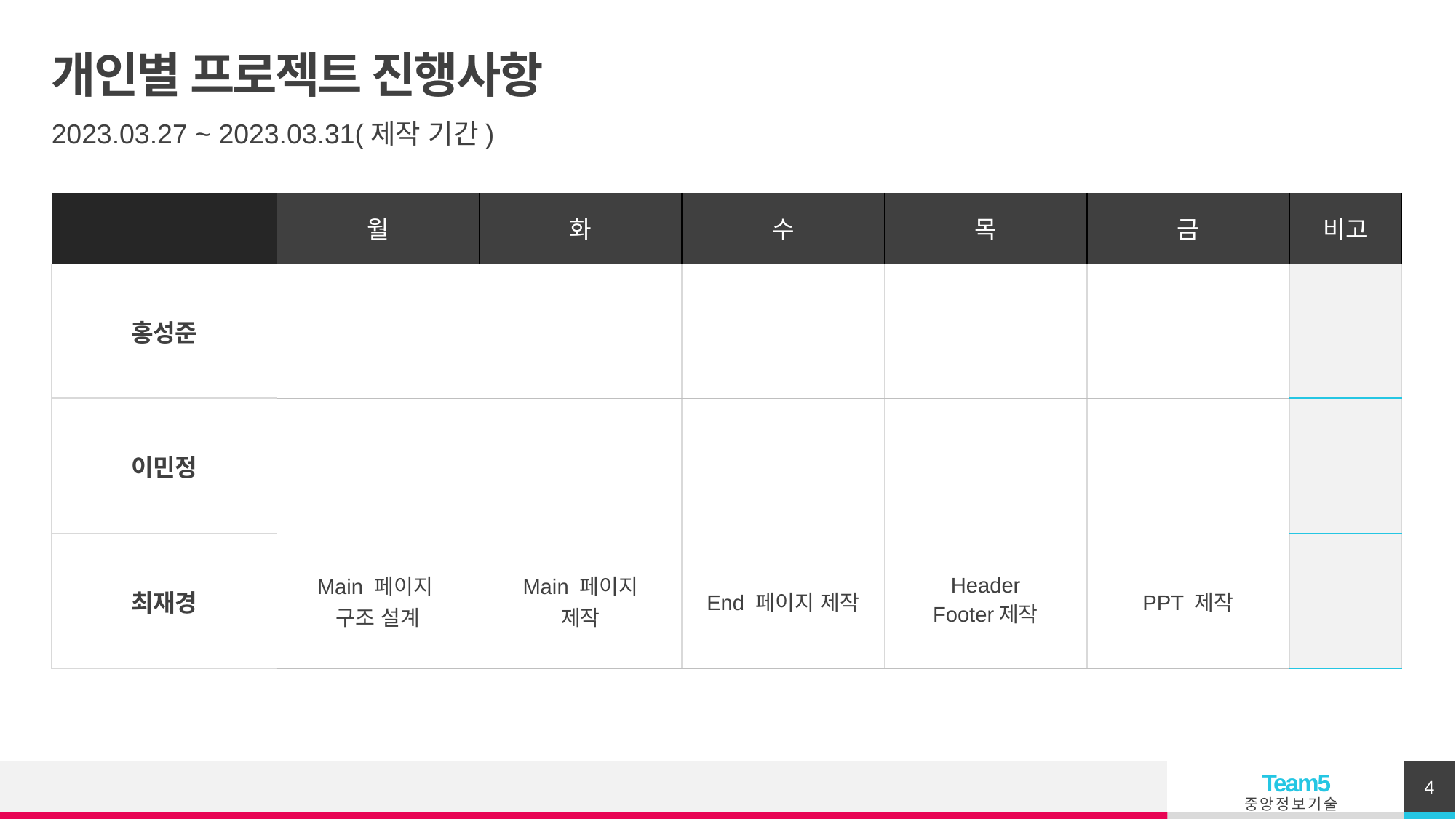

# 개인별 프로젝트 진행사항
2023.03.27 ~ 2023.03.31(제작 기간)
|  | 월 | 화 | 수 | 목 | 금 | 비고 |
| --- | --- | --- | --- | --- | --- | --- |
| 홍성준 |  |  |  |  |  |  |
| 이민정 |  |  |  |  |  |  |
| 최재경 | Main 페이지 구조 설계 | Main 페이지 제작 | End 페이지 제작 | Header Footer제작 | PPT 제작 |  |
4